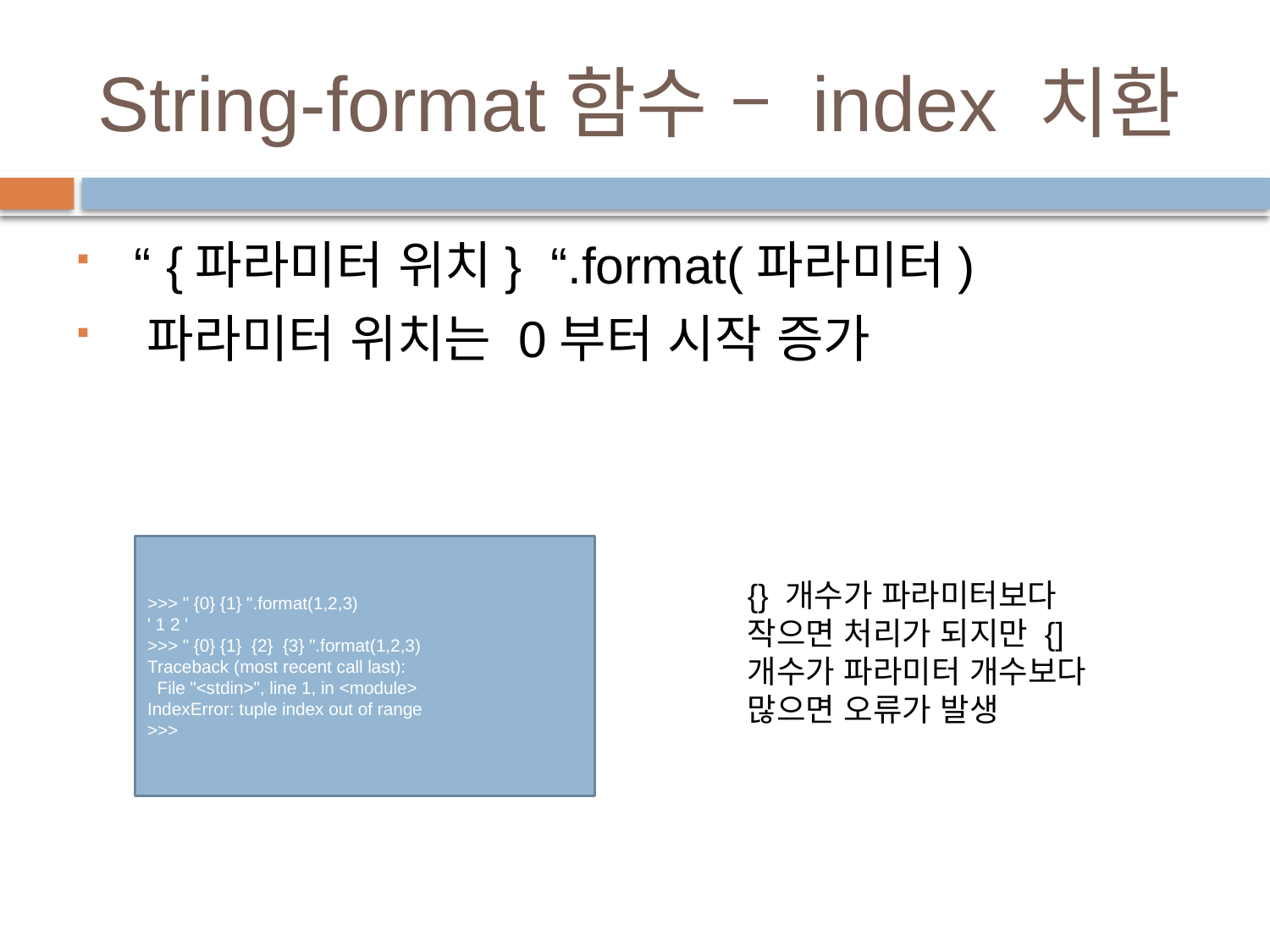

# String-format함수 – index 치환
 “ {파라미터 위치}  “.format(파라미터)
 파라미터 위치는 0부터 시작 증가
>>> " {0} {1} ".format(1,2,3)
' 1 2 '
>>> " {0} {1}  {2}  {3} ".format(1,2,3)
Traceback (most recent call last):
  File "<stdin>", line 1, in <module>
IndexError: tuple index out of range
>>>
{} 개수가 파라미터보다 작으면 처리가 되지만 {] 개수가 파라미터 개수보다 많으면 오류가 발생